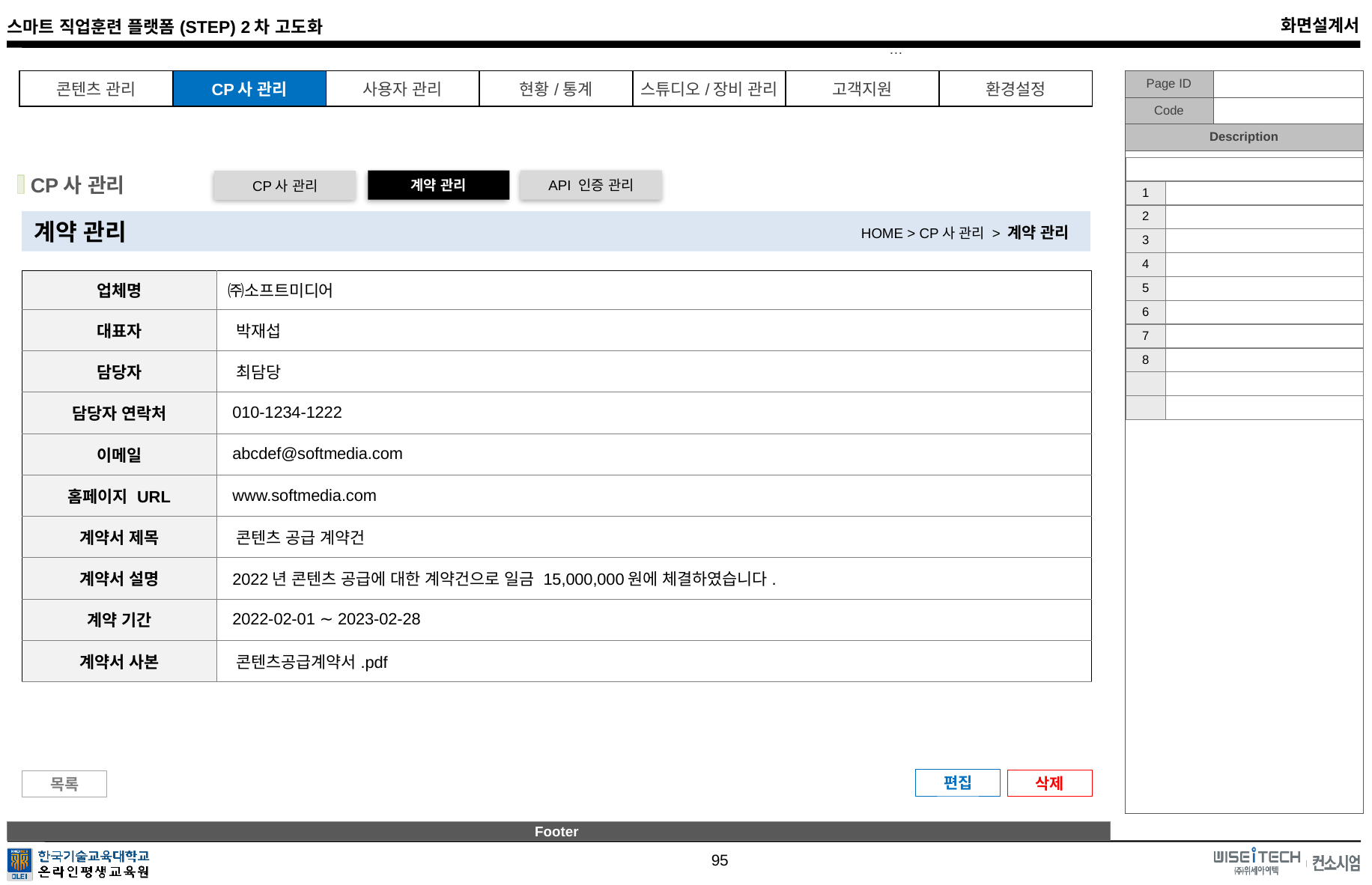

…
|  |  |
| --- | --- |
| 1 |  |
| 2 |  |
| 3 |  |
| 4 |  |
| 5 |  |
| 6 |  |
| 7 |  |
| 8 |  |
|  |  |
|  |  |
CP사 관리
계약 관리
API 인증 관리
CP사 관리

계약 관리
HOME > CP사 관리 > 계약 관리
| 업체명 | ㈜소프트미디어 |
| --- | --- |
| 대표자 | 박재섭 |
| 담당자 | 최담당 |
| 담당자 연락처 | 010-1234-1222 |
| 이메일 | abcdef@softmedia.com |
| 홈페이지 URL | www.softmedia.com |
| 계약서 제목 | 콘텐츠 공급 계약건 |
| 계약서 설명 | 2022년 콘텐츠 공급에 대한 계약건으로 일금 15,000,000원에 체결하였습니다. |
| 계약 기간 | 2022-02-01 ∼ 2023-02-28 |
| 계약서 사본 | 콘텐츠공급계약서.pdf |
편집
삭제
목록
Footer